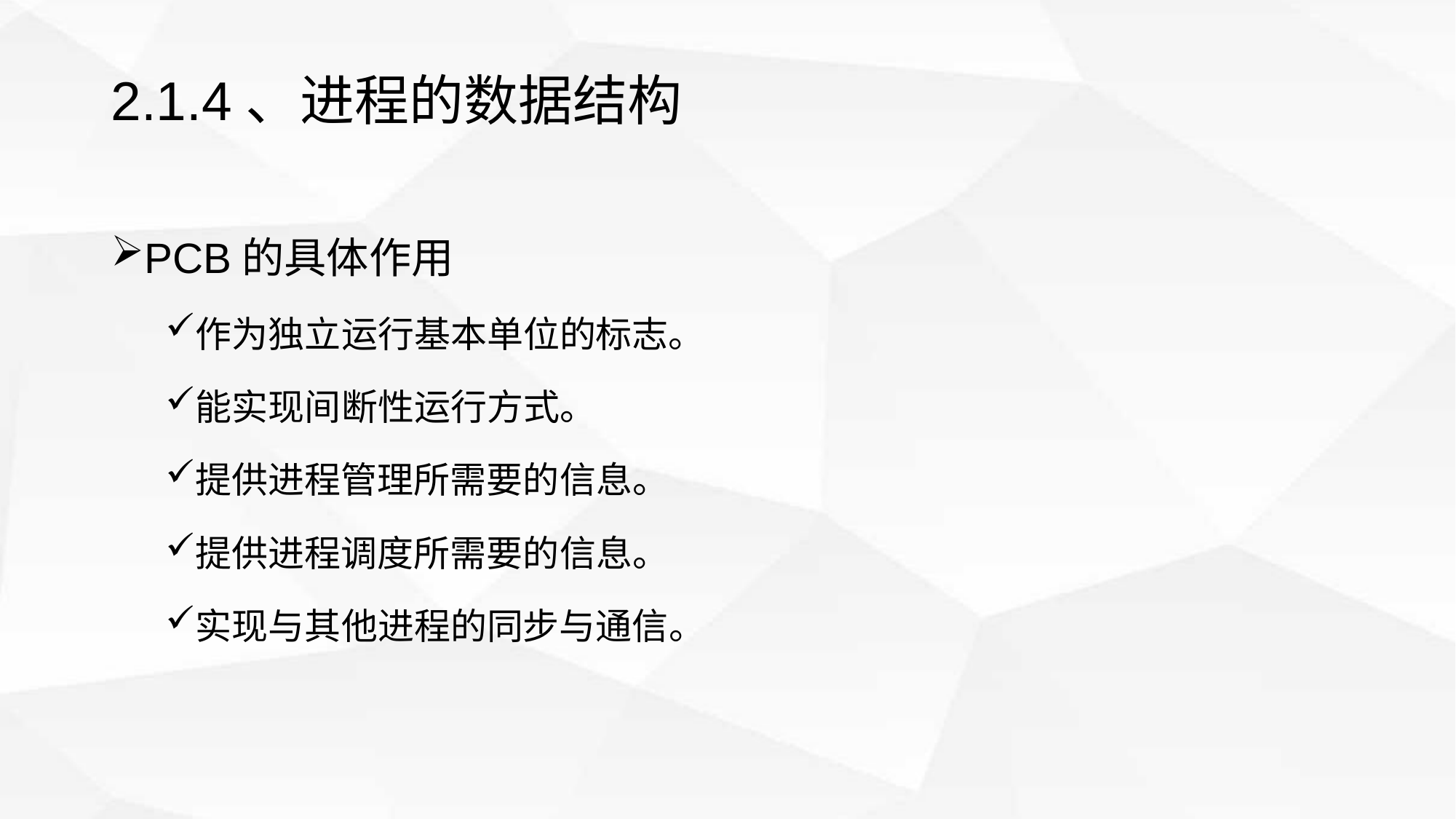

# 2.1.4、进程的数据结构
PCB的具体作用
作为独立运行基本单位的标志。
能实现间断性运行方式。
提供进程管理所需要的信息。
提供进程调度所需要的信息。
实现与其他进程的同步与通信。